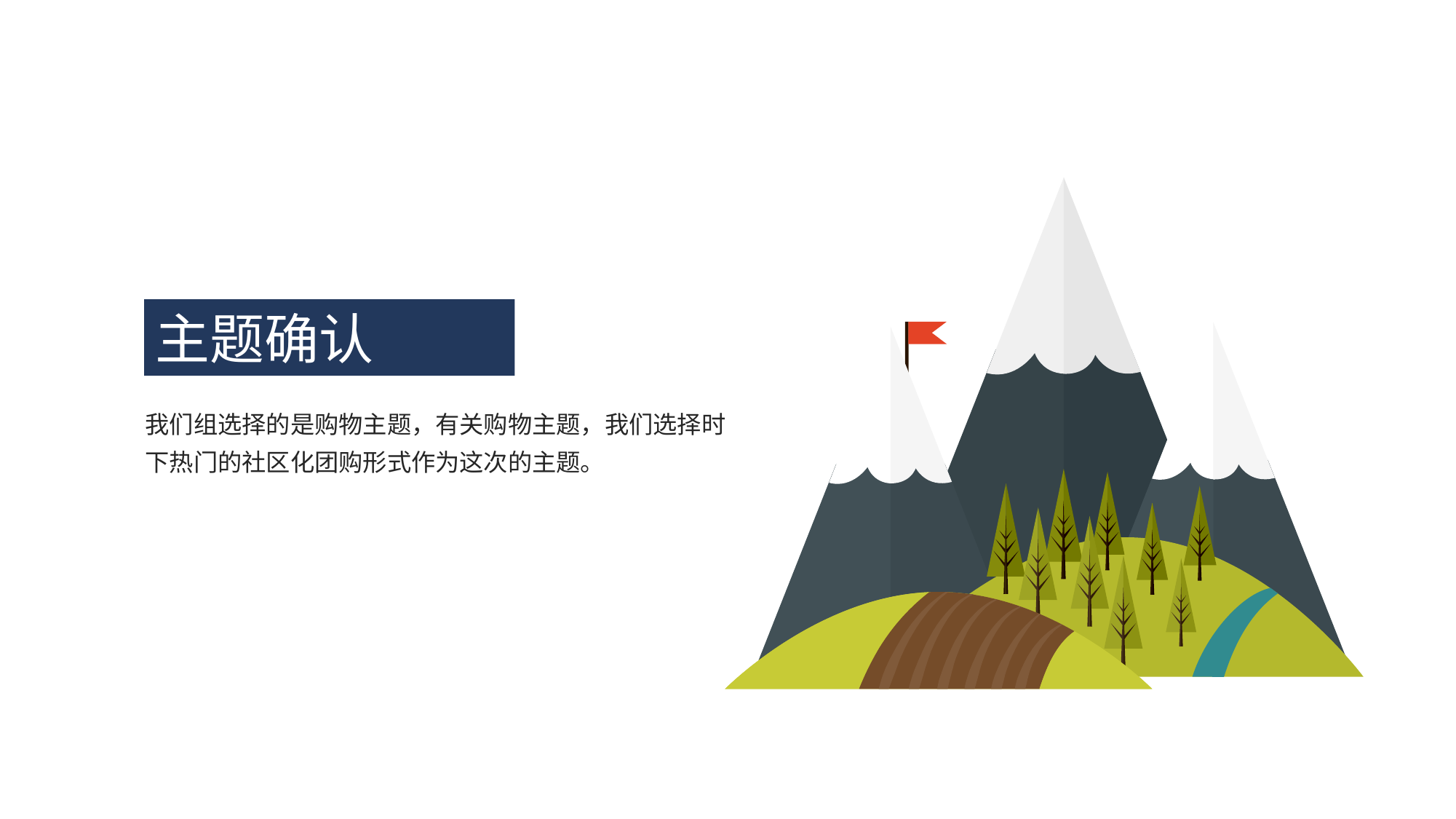

主题确认
我们组选择的是购物主题，有关购物主题，我们选择时下热门的社区化团购形式作为这次的主题。